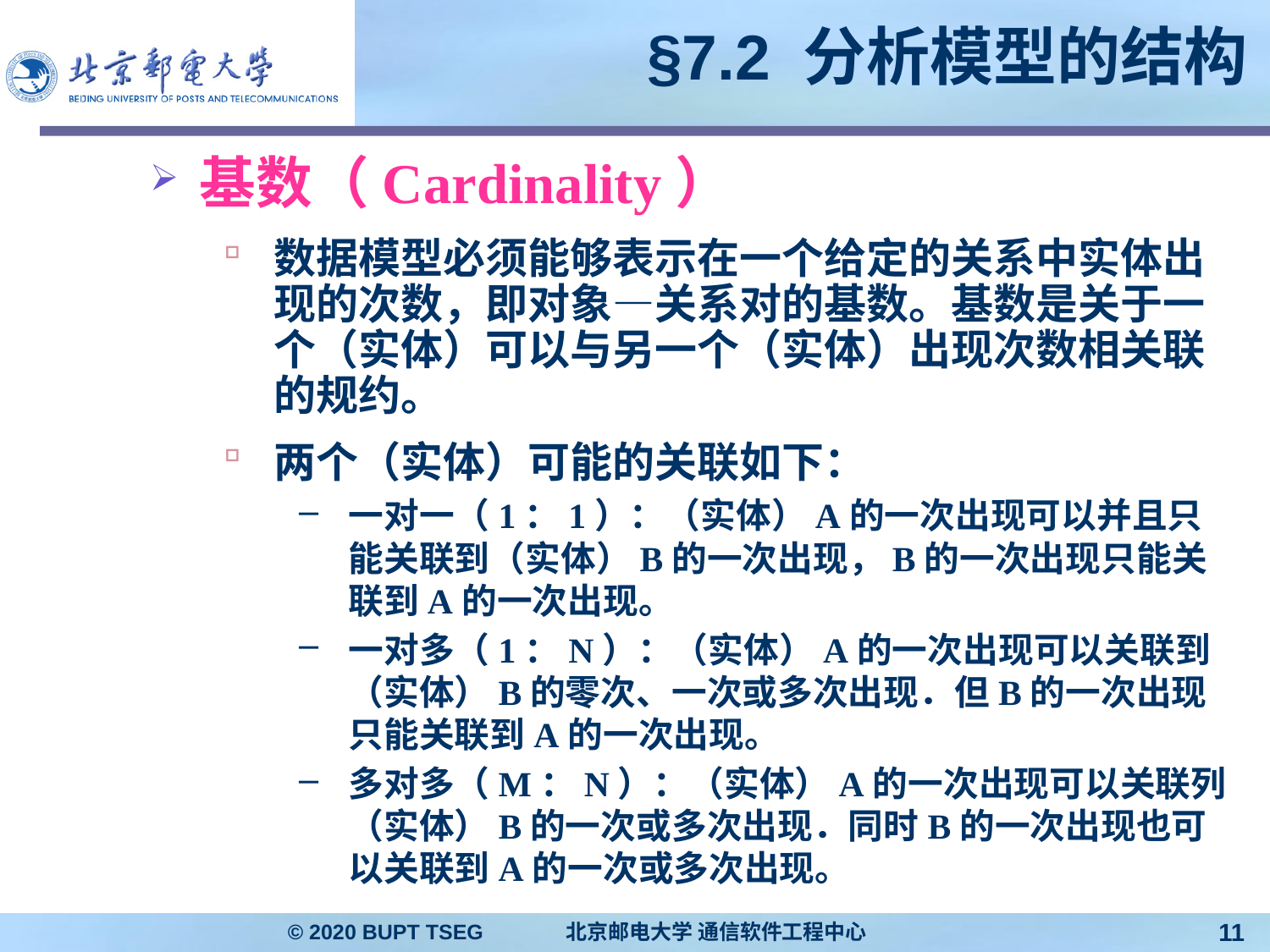

# §7.2 分析模型的结构
基数（Cardinality）
数据模型必须能够表示在一个给定的关系中实体出现的次数，即对象—关系对的基数。基数是关于一个（实体）可以与另一个（实体）出现次数相关联的规约。
两个（实体）可能的关联如下：
一对一（1：1）：（实体）A的一次出现可以并且只能关联到（实体）B的一次出现，B的一次出现只能关联到A的一次出现。
一对多（1：N）：（实体）A的一次出现可以关联到（实体）B的零次、一次或多次出现．但B的一次出现只能关联到A的一次出现。
多对多（M：N）：（实体）A的一次出现可以关联列（实体）B的一次或多次出现．同时B的一次出现也可以关联到A的一次或多次出现。
© 2020 BUPT TSEG             北京邮电大学 通信软件工程中心